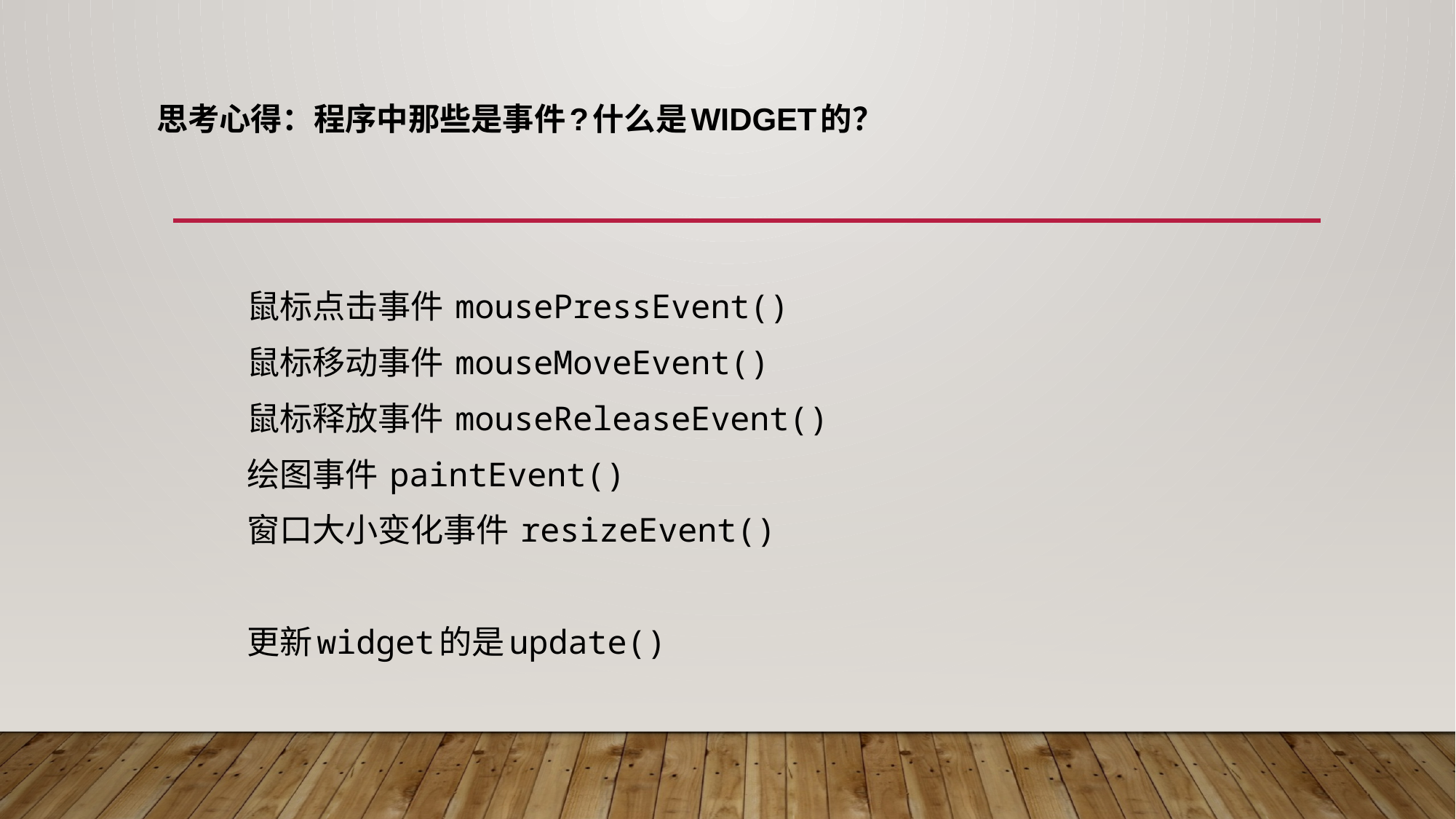

# 思考心得：程序中那些是事件?什么是widget的？
        鼠标点击事件 mousePressEvent()
        鼠标移动事件 mouseMoveEvent()
        鼠标释放事件 mouseReleaseEvent()
        绘图事件 paintEvent()
        窗口大小变化事件 resizeEvent()

        更新widget的是update()